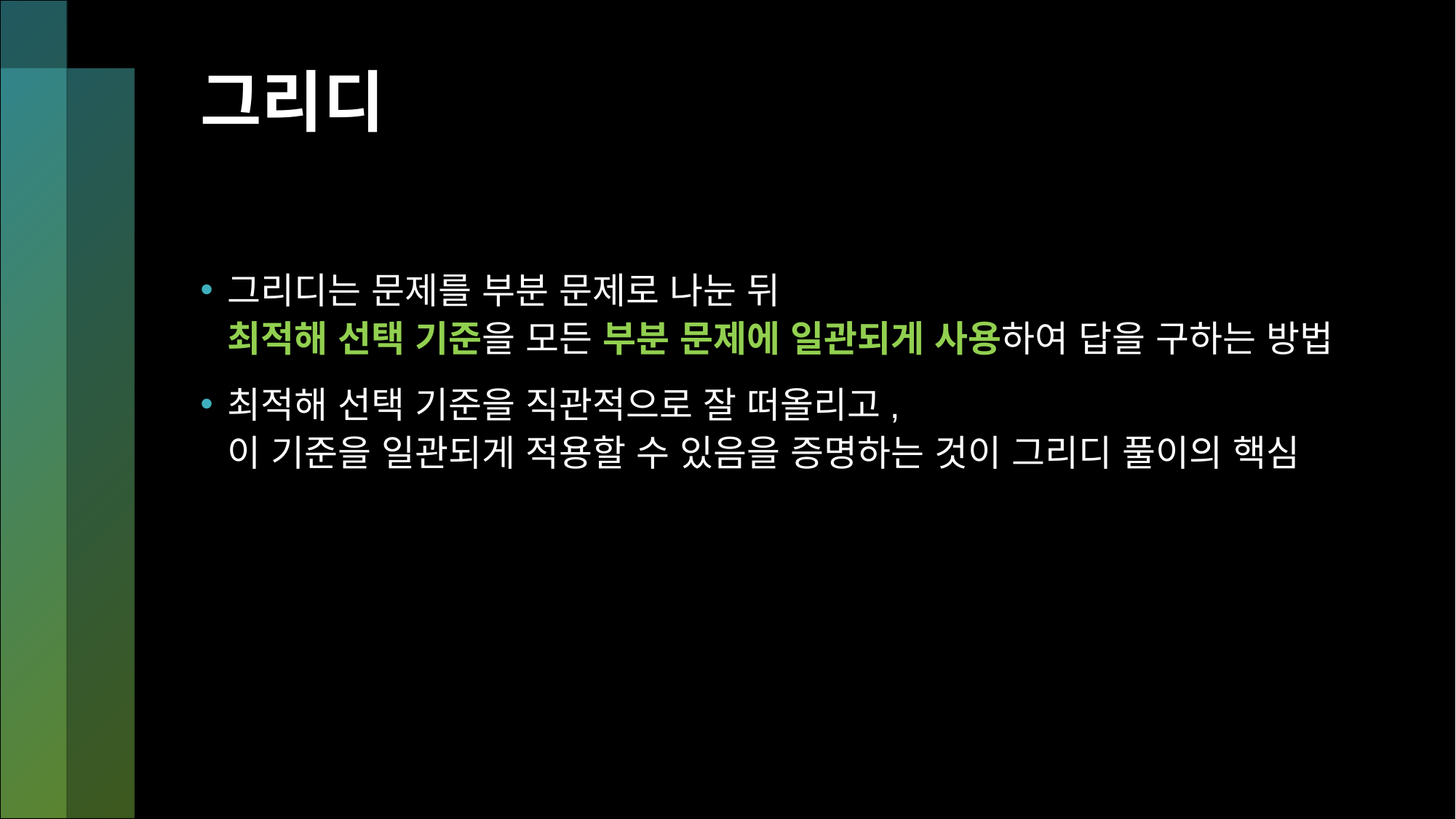

# 그리디
그리디는 문제를 부분 문제로 나눈 뒤
최적해 선택 기준을 모든 부분 문제에 일관되게 사용하여 답을 구하는 방법
최적해 선택 기준을 직관적으로 잘 떠올리고,
이 기준을 일관되게 적용할 수 있음을 증명하는 것이 그리디 풀이의 핵심